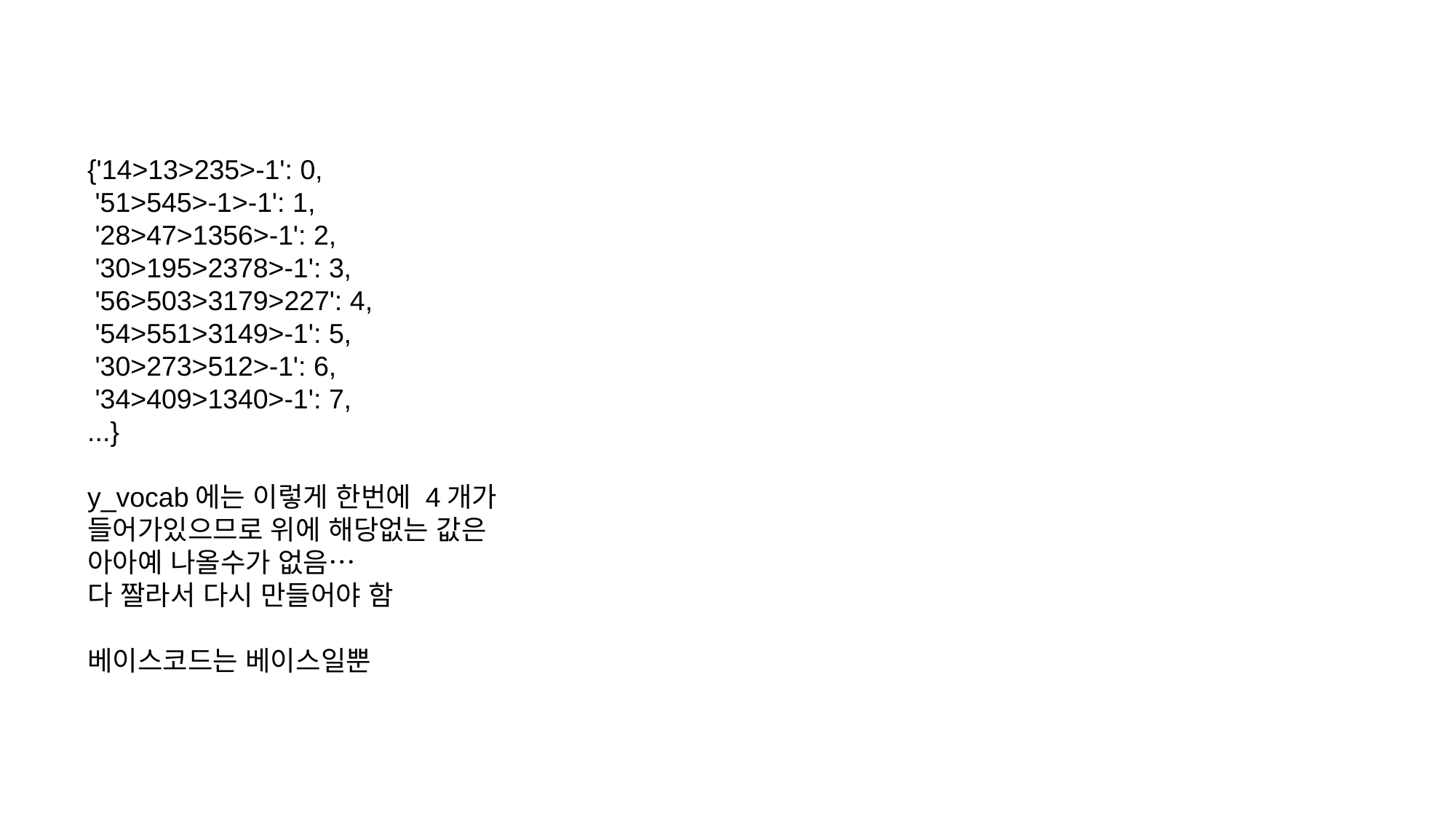

{'14>13>235>-1': 0,
 '51>545>-1>-1': 1,
 '28>47>1356>-1': 2,
 '30>195>2378>-1': 3,
 '56>503>3179>227': 4,
 '54>551>3149>-1': 5,
 '30>273>512>-1': 6,
 '34>409>1340>-1': 7,
...}

y_vocab에는 이렇게 한번에 4개가 들어가있으므로 위에 해당없는 값은 아아예 나올수가 없음…
다 짤라서 다시 만들어야 함

베이스코드는 베이스일뿐